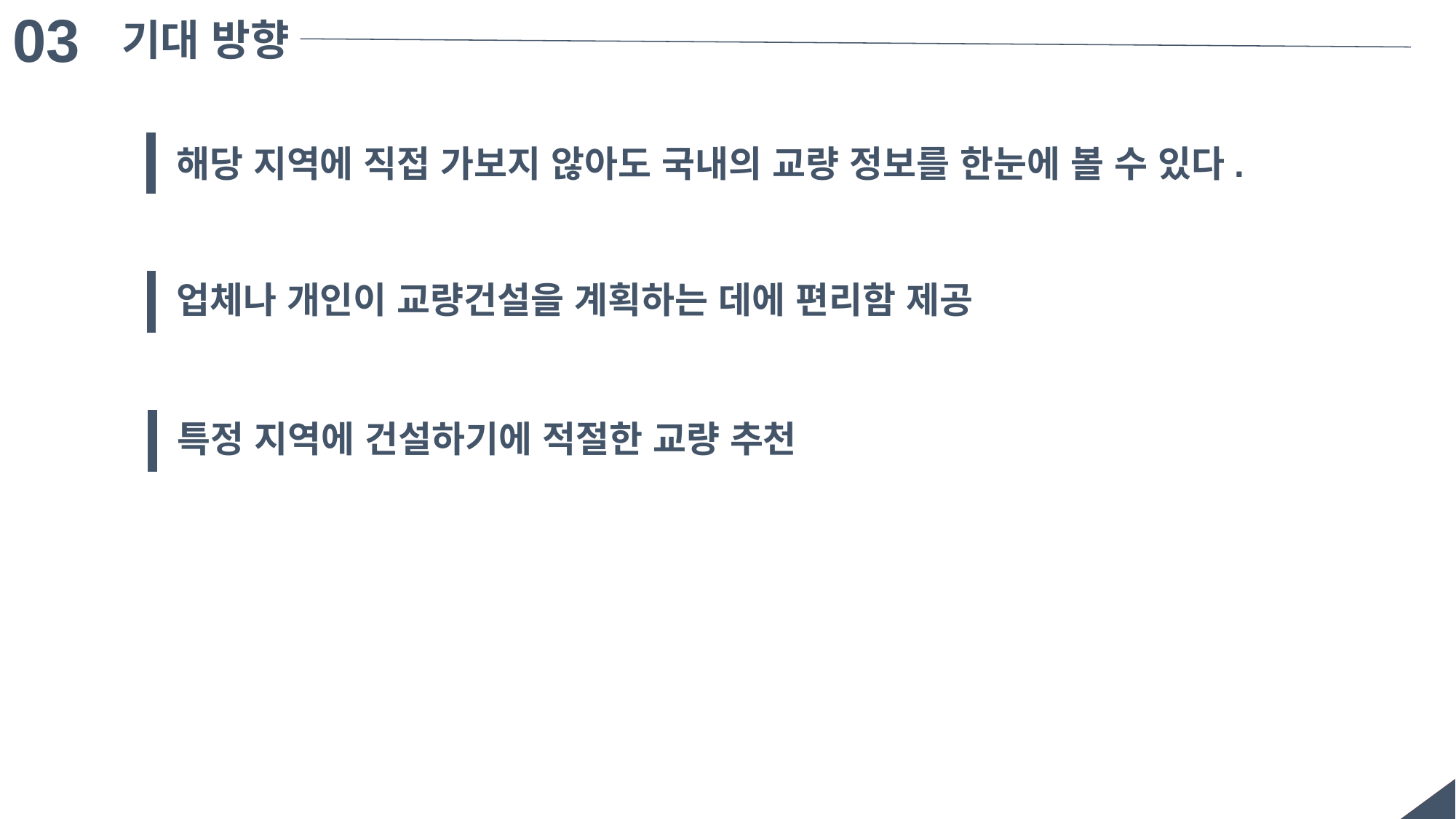

03
기대 방향

해당 지역에 직접 가보지 않아도 국내의 교량 정보를 한눈에 볼 수 있다.

업체나 개인이 교량건설을 계획하는 데에 편리함 제공

특정 지역에 건설하기에 적절한 교량 추천